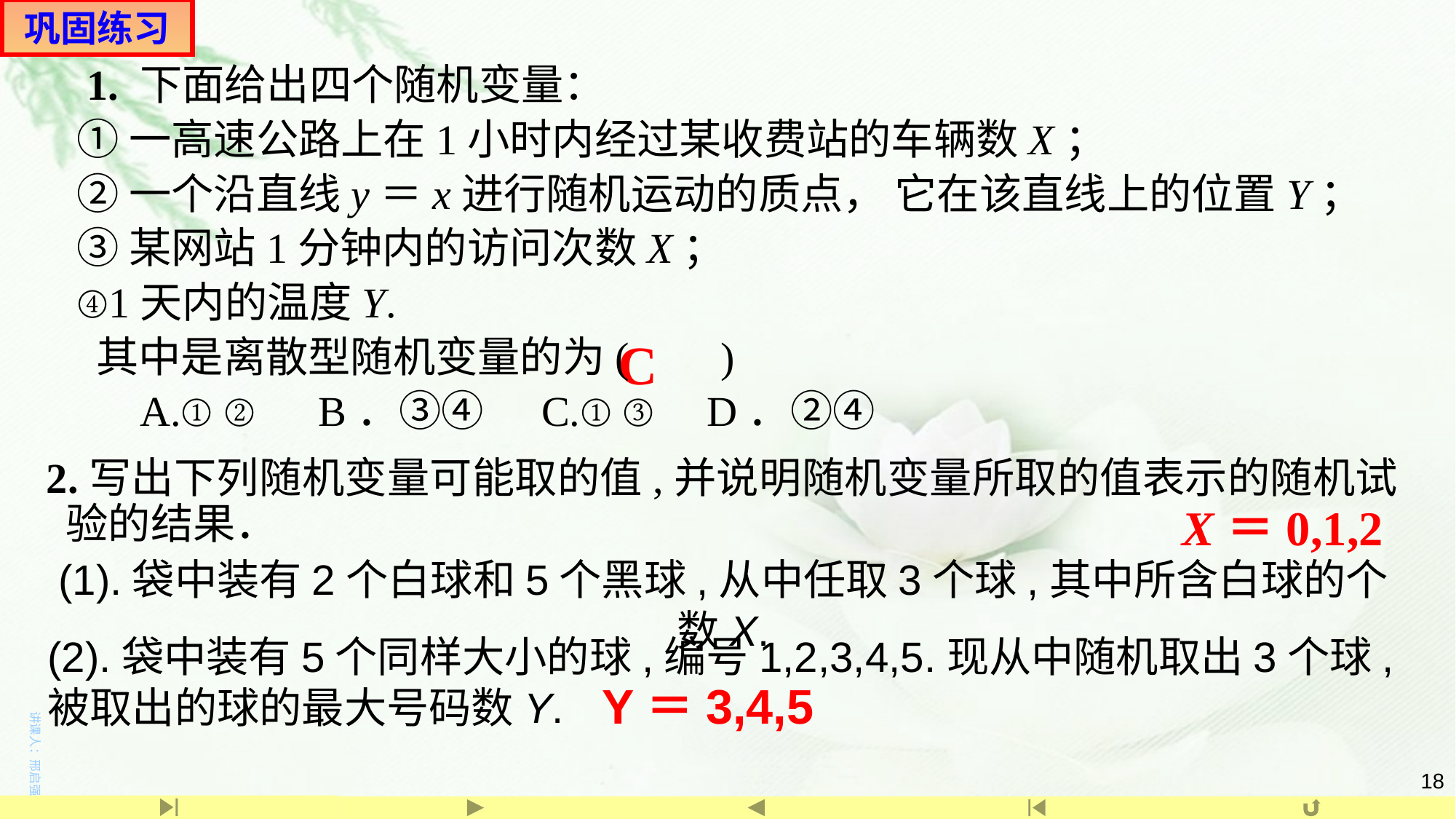

巩固练习
 1. 下面给出四个随机变量：
①一高速公路上在1小时内经过某收费站的车辆数X；
②一个沿直线y＝x进行随机运动的质点， 它在该直线上的位置Y；
③某网站1分钟内的访问次数X；
④1天内的温度Y.
 其中是离散型随机变量的为(　   )
      A.①②     B．③④     C.①③    D．②④
C
  2.写出下列随机变量可能取的值,并说明随机变量所取的值表示的随机试验的结果．
X＝0,1,2
(1).袋中装有2个白球和5个黑球,从中任取3个球,其中所含白球的个数X.
(2).袋中装有5个同样大小的球,编号1,2,3,4,5.现从中随机取出3个球,被取出的球的最大号码数Y.
Y＝3,4,5